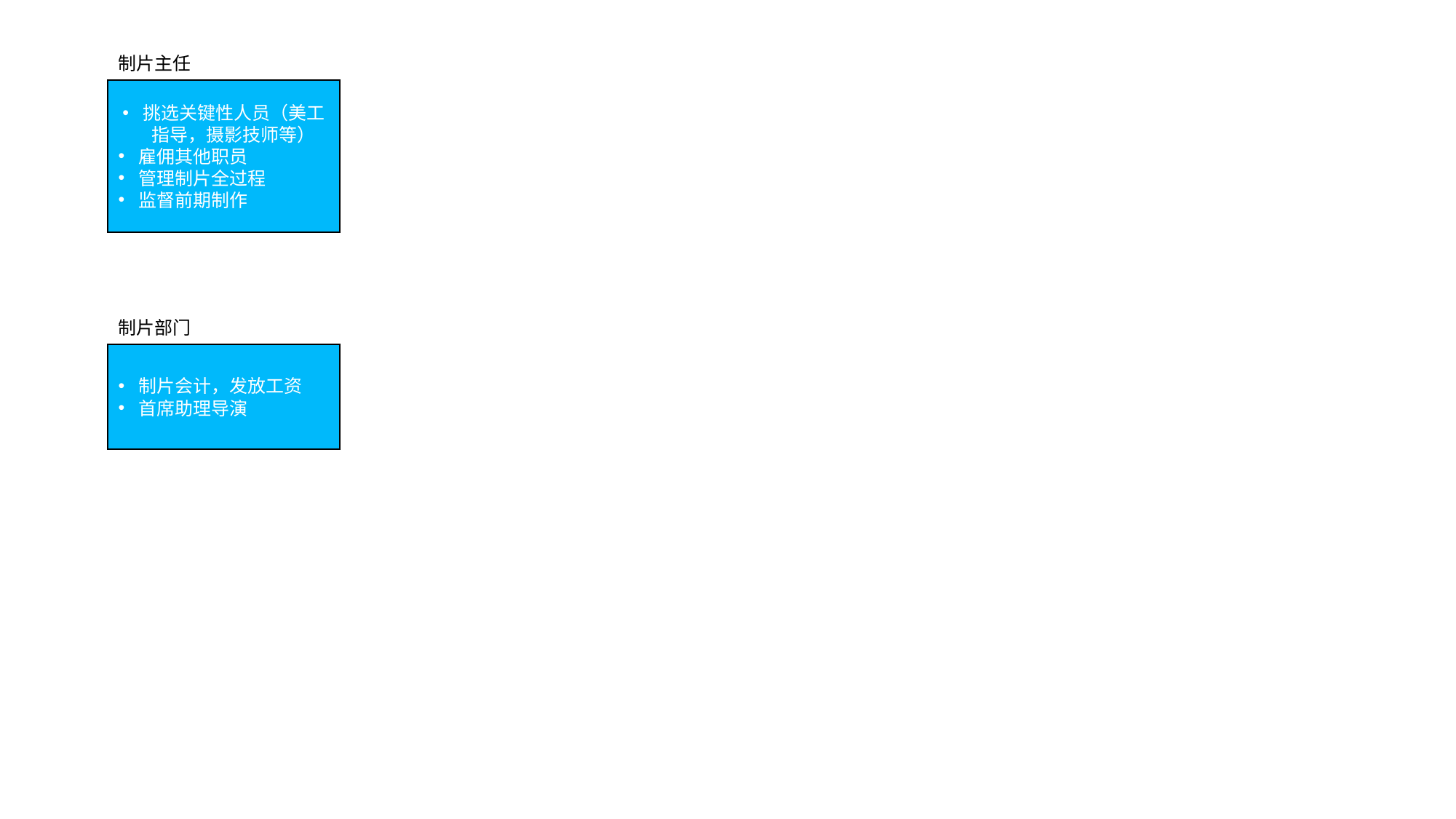

制片主任
挑选关键性人员（美工指导，摄影技师等）
雇佣其他职员
管理制片全过程
监督前期制作
制片部门
制片会计，发放工资
首席助理导演